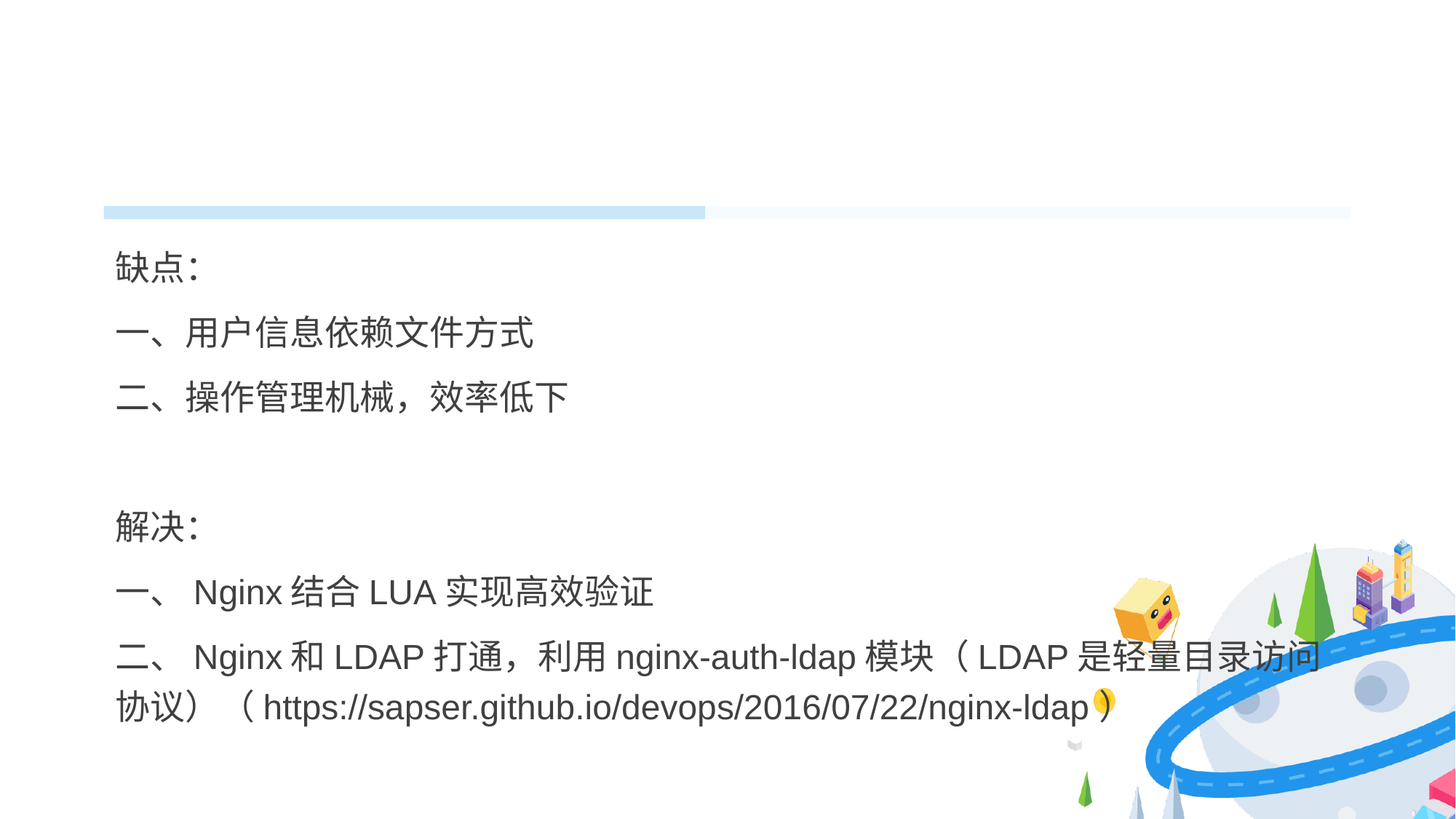

#
缺点：
一、用户信息依赖文件方式
二、操作管理机械，效率低下

解决：
一、Nginx结合LUA实现高效验证
二、Nginx和LDAP打通，利用nginx-auth-ldap模块（LDAP是轻量目录访问协议）（https://sapser.github.io/devops/2016/07/22/nginx-ldap）